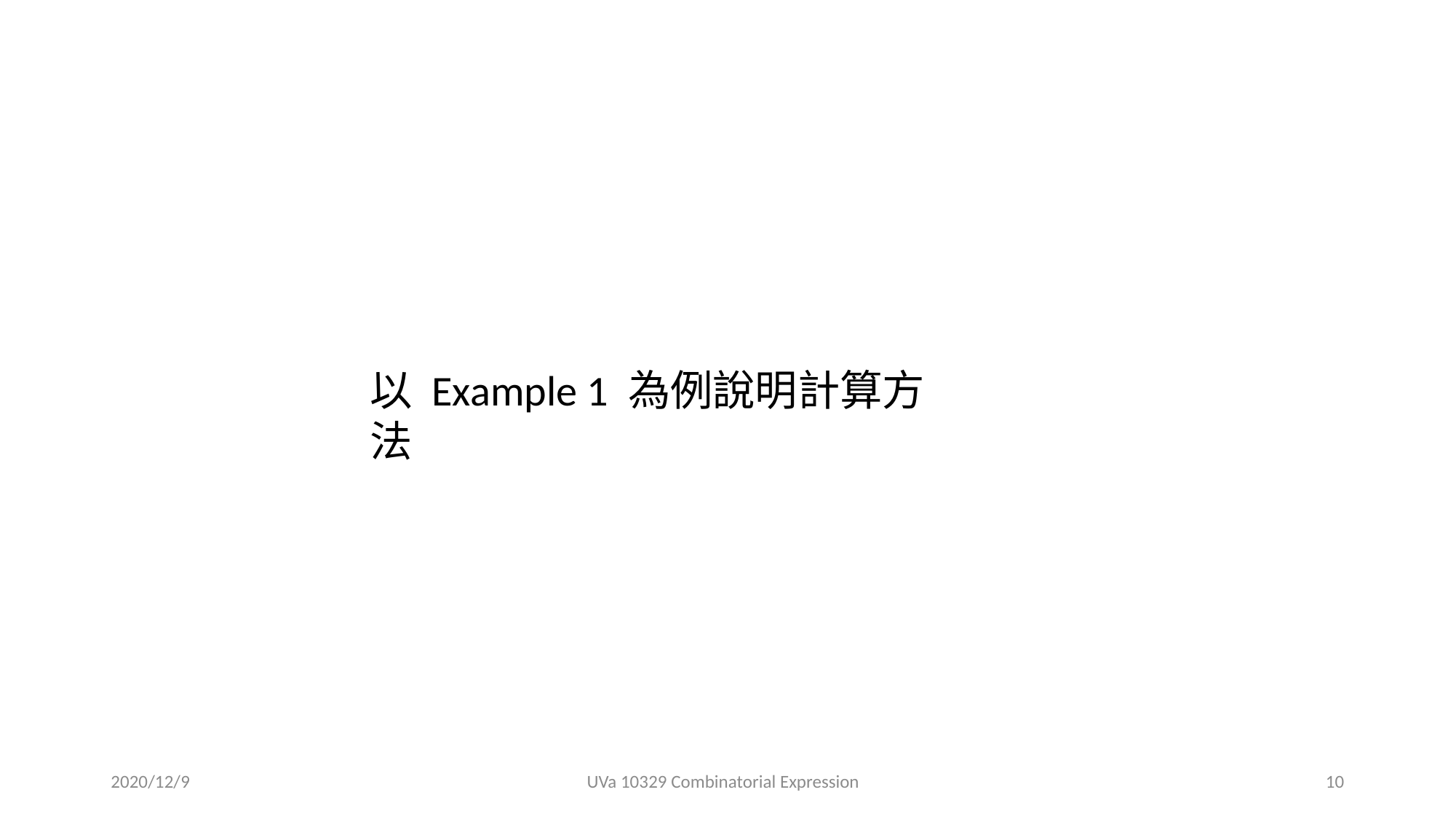

以 Example 1 為例說明計算方法
2020/12/9
UVa 10329 Combinatorial Expression
10